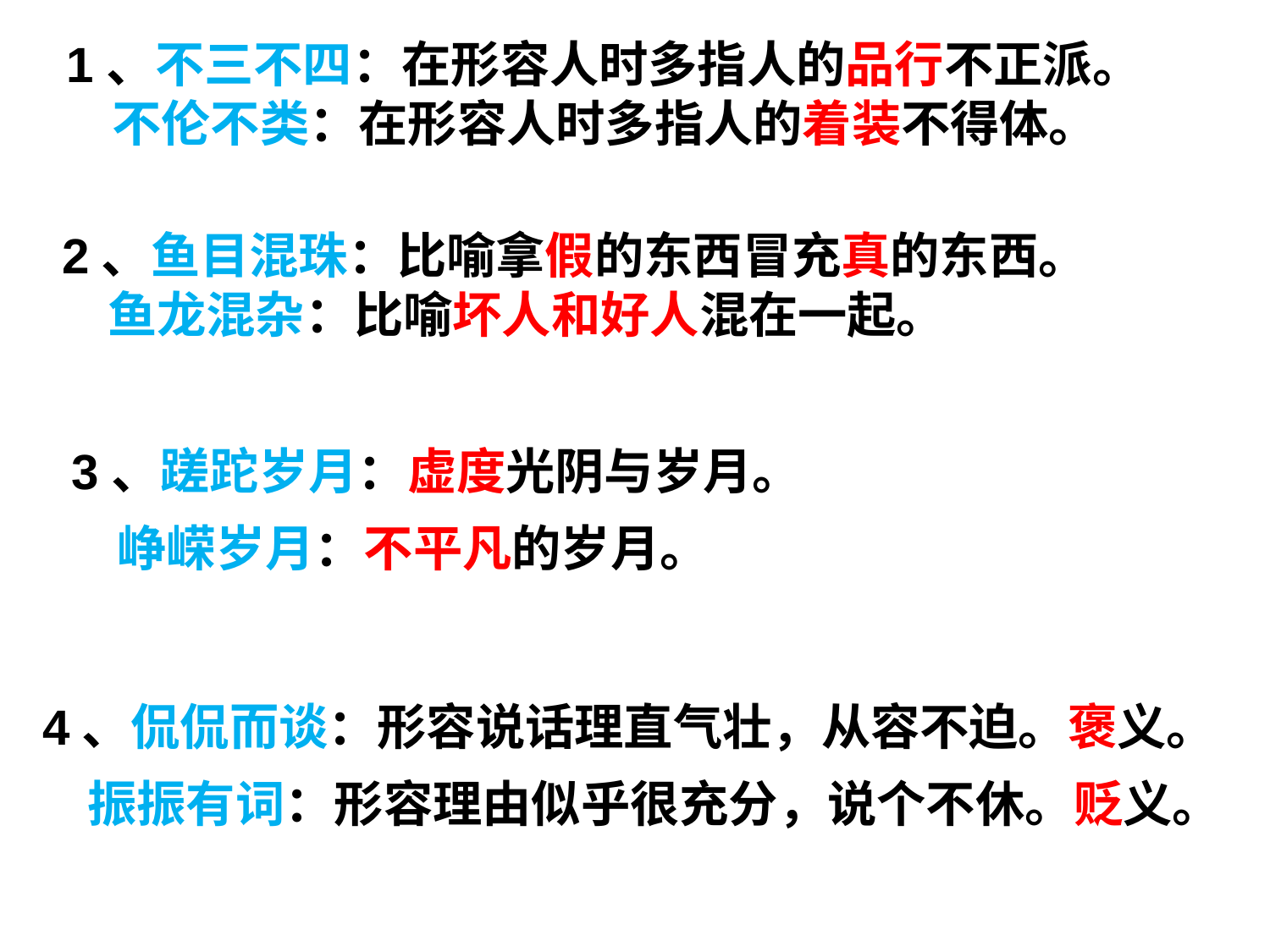

1、不三不四：在形容人时多指人的品行不正派。
   不伦不类：在形容人时多指人的着装不得体。

2、鱼目混珠：比喻拿假的东西冒充真的东西。
   鱼龙混杂：比喻坏人和好人混在一起。
3、蹉跎岁月：虚度光阴与岁月。
   峥嵘岁月：不平凡的岁月。

4、侃侃而谈：形容说话理直气壮，从容不迫。褒义。
   振振有词：形容理由似乎很充分，说个不休。贬义。